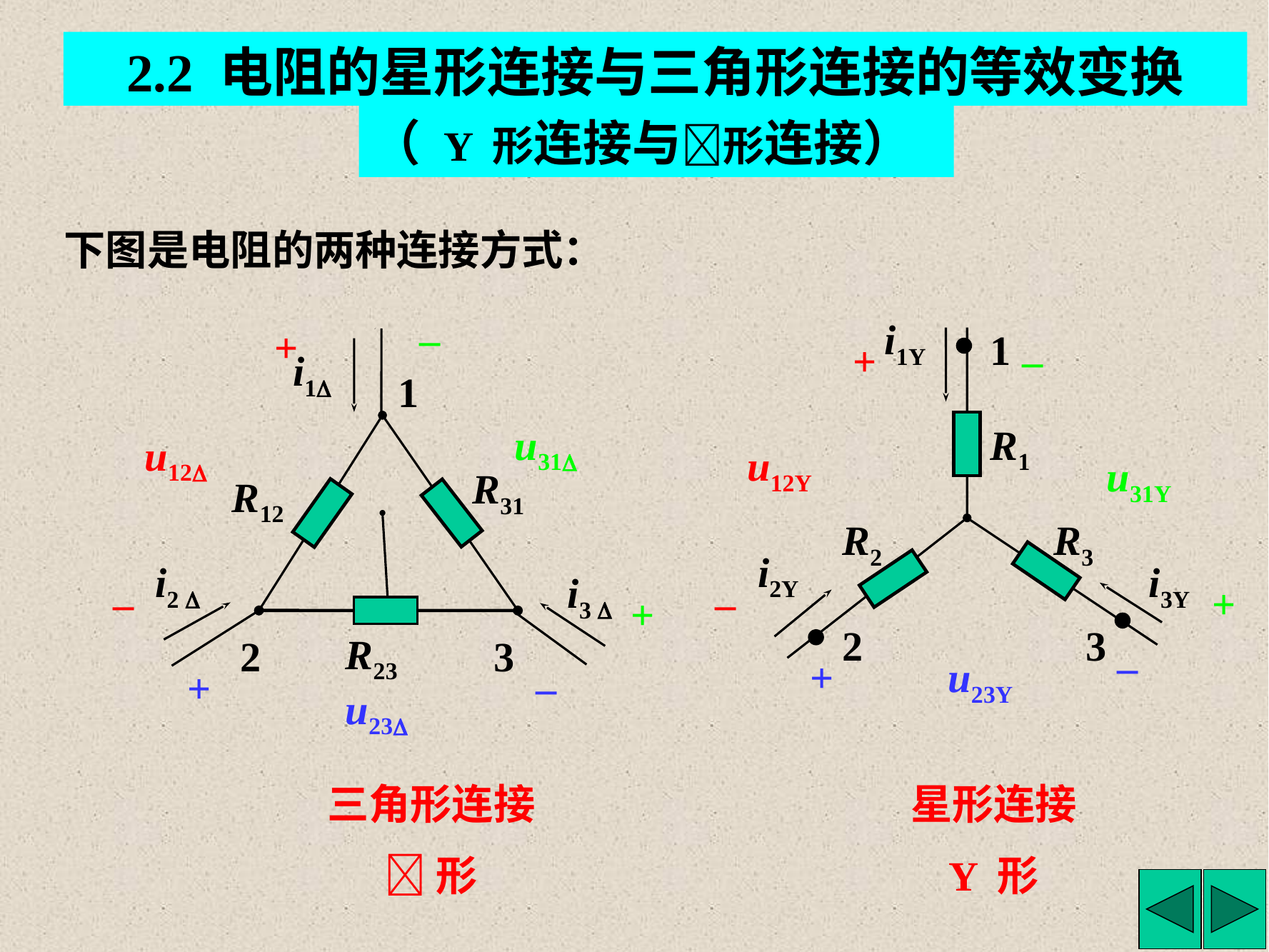

2.2 电阻的星形连接与三角形连接的等效变换
（ Y 形连接与Δ形连接）
下图是电阻的两种连接方式：
–
+

i1Δ

1
u31Δ

u12Δ
R31
R12

i2 Δ
i3 Δ
–

+

R23
2
3
+
–
u23Δ
i1Y
1
+

–

R1
u12Y
u31Y
R2
R3

i2Y

i3Y

–
+

2
3

–
+
u23Y
三角形连接
Δ形
星形连接
Y 形